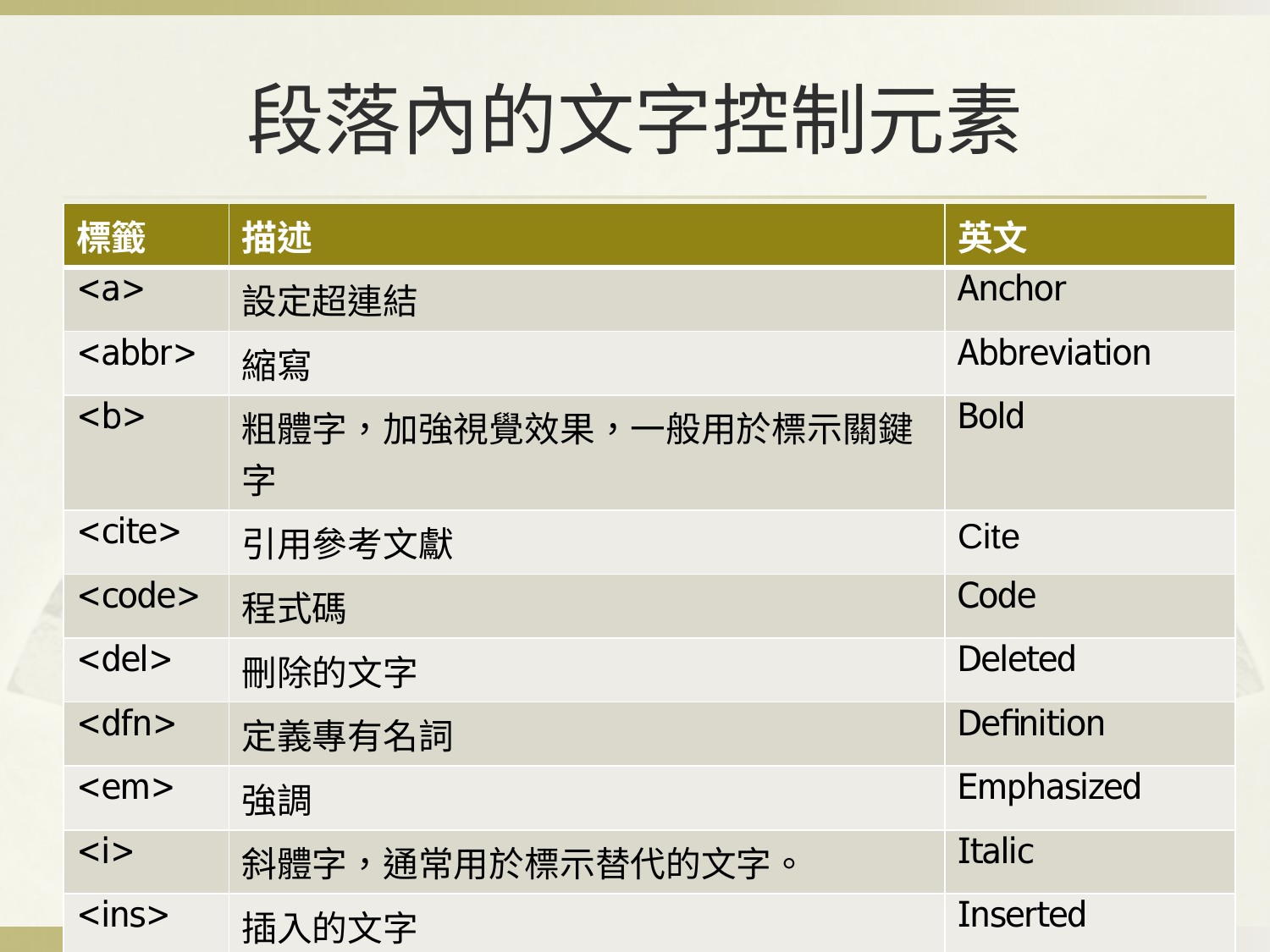

# 段落內的文字控制元素
| 標籤 | 描述 | 英文 |
| --- | --- | --- |
| <a> | 設定超連結 | Anchor |
| <abbr> | 縮寫 | Abbreviation |
| <b> | 粗體字，加強視覺效果，一般用於標示關鍵字 | Bold |
| <cite> | 引用參考文獻 | Cite |
| <code> | 程式碼 | Code |
| <del> | 刪除的文字 | Deleted |
| <dfn> | 定義專有名詞 | Definition |
| <em> | 強調 | Emphasized |
| <i> | 斜體字，通常用於標示替代的文字。 | Italic |
| <ins> | 插入的文字 | Inserted |
| <kbd> | 使用者以鍵盤輸入的文字 | Keyboard |